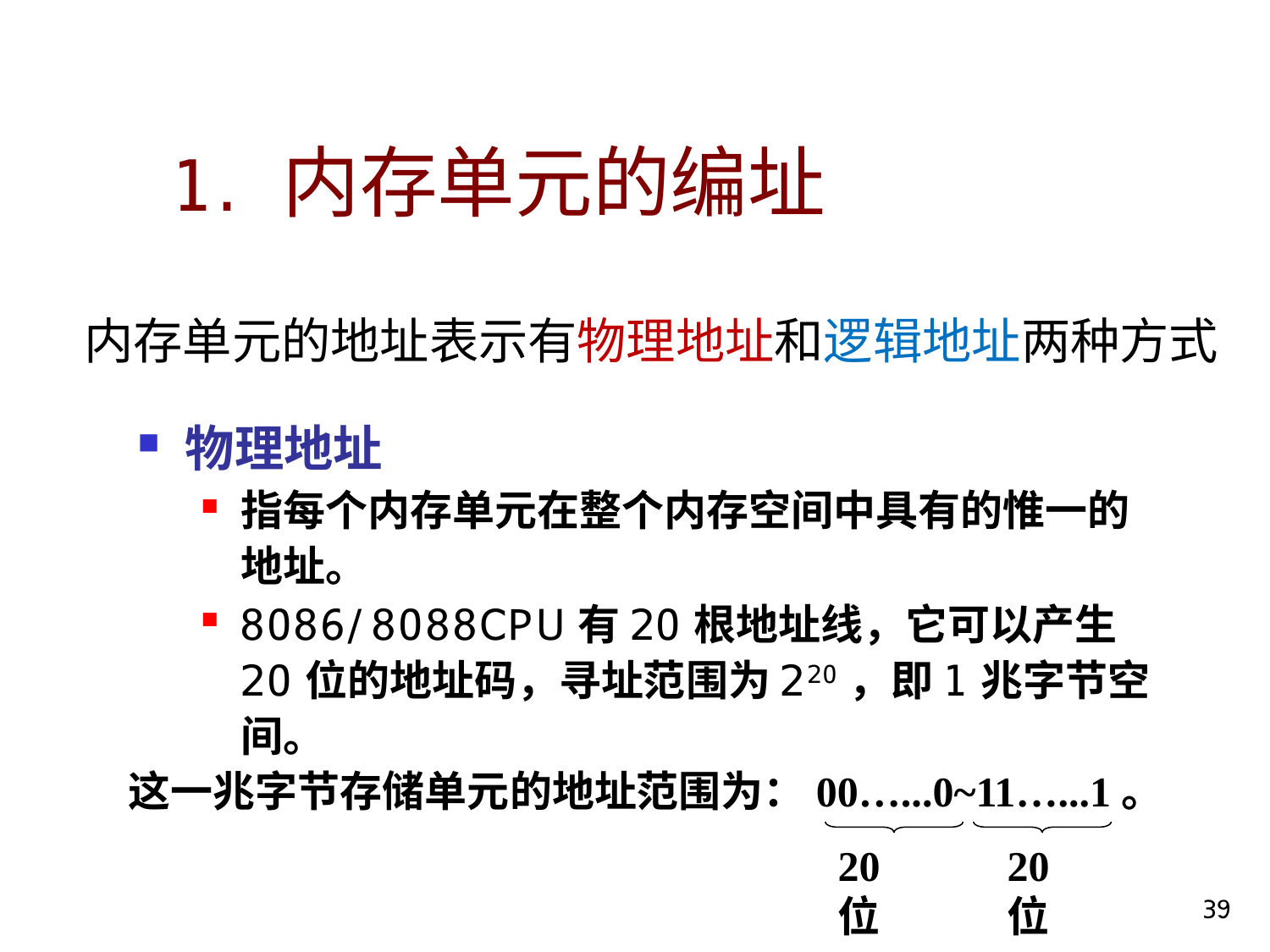

# 1. 内存单元的编址
内存单元的地址表示有物理地址和逻辑地址两种方式
物理地址
指每个内存单元在整个内存空间中具有的惟一的地址。
8086/8088CPU有20根地址线，它可以产生20位的地址码，寻址范围为220，即1兆字节空间。
这一兆字节存储单元的地址范围为：00…...0~11…...1。

20位
20位
39